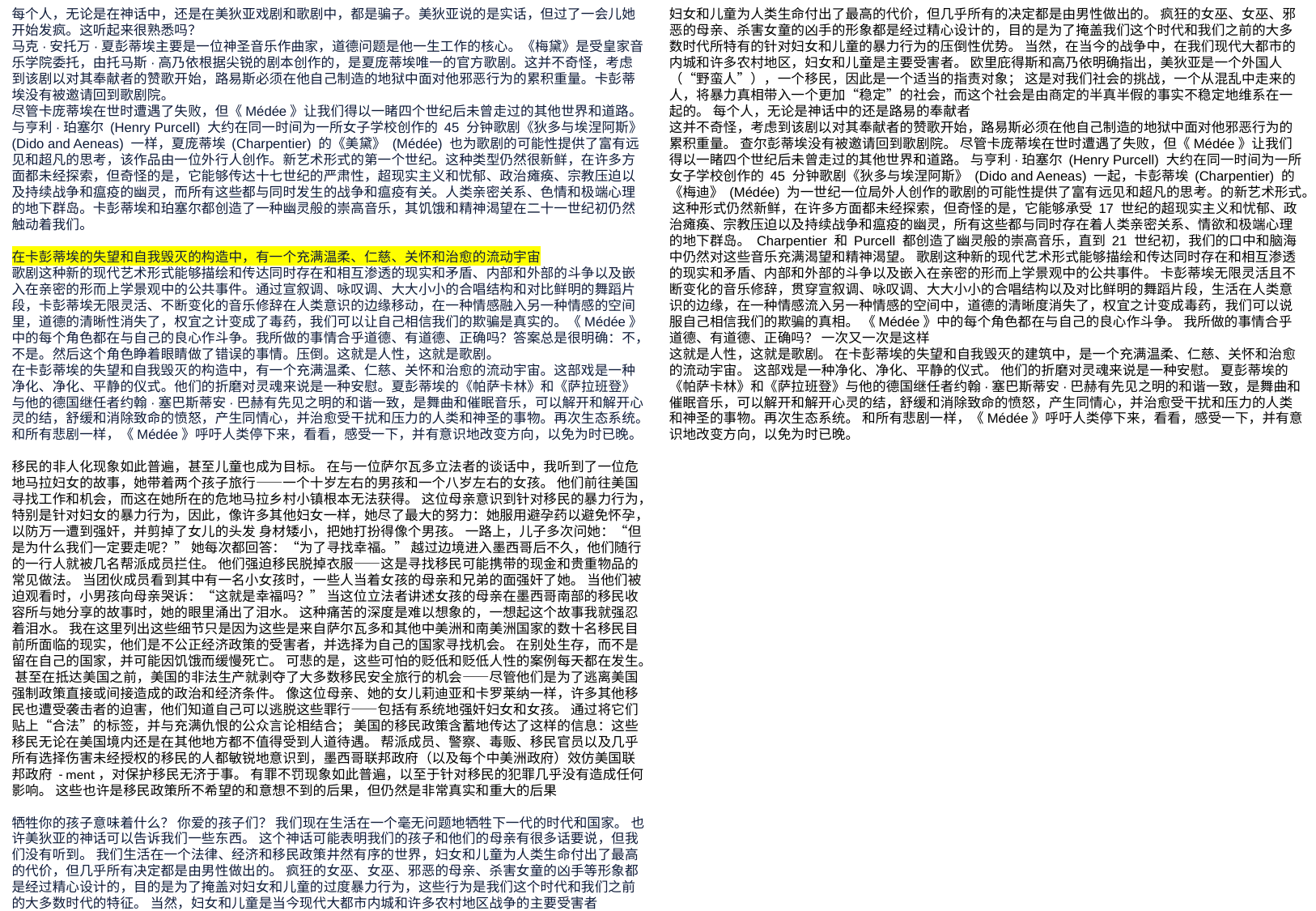

每个人，无论是在神话中，还是在美狄亚戏剧和歌剧中，都是骗子。美狄亚说的是实话，但过了一会儿她开始发疯。这听起来很熟悉吗？
马克·安托万·夏彭蒂埃主要是一位神圣音乐作曲家，道德问题是他一生工作的核心。《梅黛》是受皇家音乐学院委托，由托马斯·高乃依根据尖锐的剧本创作的，是夏庞蒂埃唯一的官方歌剧。这并不奇怪，考虑到该剧以对其奉献者的赞歌开始，路易斯必须在他自己制造的地狱中面对他邪恶行为的累积重量。卡彭蒂埃没有被邀请回到歌剧院。
尽管卡庞蒂埃在世时遭遇了失败，但《Médée》让我们得以一睹四个世纪后未曾走过的其他世界和道路。与亨利·珀塞尔 (Henry Purcell) 大约在同一时间为一所女子学校创作的 45 分钟歌剧《狄多与埃涅阿斯》 (Dido and Aeneas) 一样，夏庞蒂埃 (Charpentier) 的《美黛》 (Médée) 也为歌剧的可能性提供了富有远见和超凡的思考，该作品由一位外行人创作。新艺术形式的第一个世纪。这种类型仍然很新鲜，在许多方面都未经探索，但奇怪的是，它能够传达十七世纪的严肃性，超现实主义和忧郁、政治瘫痪、宗教压迫以及持续战争和瘟疫的幽灵，而所有这些都与同时发生的战争和瘟疫有关。人类亲密关系、色情和极端心理的地下群岛。卡彭蒂埃和珀塞尔都创造了一种幽灵般的崇高音乐，其饥饿和精神渴望在二十一世纪初仍然触动着我们。

在卡彭蒂埃的失望和自我毁灭的构造中，有一个充满温柔、仁慈、关怀和治愈的流动宇宙
歌剧这种新的现代艺术形式能够描绘和传达同时存在和相互渗透的现实和矛盾、内部和外部的斗争以及嵌入在亲密的形而上学景观中的公共事件。通过宣叙调、咏叹调、大大小小的合唱结构和对比鲜明的舞蹈片段，卡彭蒂埃无限灵活、不断变化的音乐修辞在人类意识的边缘移动，在一种情感融入另一种情感的空间里，道德的清晰性消失了，权宜之计变成了毒药，我们可以让自己相信我们的欺骗是真实的。《Médée》中的每个角色都在与自己的良心作斗争。我所做的事情合乎道德、有道德、正确吗？答案总是很明确：不，不是。然后这个角色睁着眼睛做了错误的事情。压倒。这就是人性，这就是歌剧。
在卡彭蒂埃的失望和自我毁灭的构造中，有一个充满温柔、仁慈、关怀和治愈的流动宇宙。这部戏是一种净化、净化、平静的仪式。他们的折磨对灵魂来说是一种安慰。夏彭蒂埃的《帕萨卡林》和《萨拉班登》与他的德国继任者约翰·塞巴斯蒂安·巴赫有先见之明的和谐一致，是舞曲和催眠音乐，可以解开和解开心灵的结，舒缓和消除致命的愤怒，产生同情心，并治愈受干扰和压力的人类和神圣的事物。再次生态系统。和所有悲剧一样，《Médée》呼吁人类停下来，看看，感受一下，并有意识地改变方向，以免为时已晚。
移民的非人化现象如此普遍，甚至儿童也成为目标。 在与一位萨尔瓦多立法者的谈话中，我听到了一位危地马拉妇女的故事，她带着两个孩子旅行——一个十岁左右的男孩和一个八岁左右的女孩。 他们前往美国寻找工作和机会，而这在她所在的危地马拉乡村小镇根本无法获得。 这位母亲意识到针对移民的暴力行为，特别是针对妇女的暴力行为，因此，像许多其他妇女一样，她尽了最大的努力：她服用避孕药以避免怀孕，以防万一遭到强奸，并剪掉了女儿的头发 身材矮小，把她打扮得像个男孩。 一路上，儿子多次问她：“但是为什么我们一定要走呢？” 她每次都回答：“为了寻找幸福。” 越过边境进入墨西哥后不久，他们随行的一行人就被几名帮派成员拦住。 他们强迫移民脱掉衣服——这是寻找移民可能携带的现金和贵重物品的常见做法。 当团伙成员看到其中有一名小女孩时，一些人当着女孩的母亲和兄弟的面强奸了她。 当他们被迫观看时，小男孩向母亲哭诉：“这就是幸福吗？” 当这位立法者讲述女孩的母亲在墨西哥南部的移民收容所与她分享的故事时，她的眼里涌出了泪水。 这种痛苦的深度是难以想象的，一想起这个故事我就强忍着泪水。 我在这里列出这些细节只是因为这些是来自萨尔瓦多和其他中美洲和南美洲国家的数十名移民目前所面临的现实，他们是不公正经济政策的受害者，并选择为自己的国家寻找机会。 在别处生存，而不是留在自己的国家，并可能因饥饿而缓慢死亡。 可悲的是，这些可怕的贬低和贬低人性的案例每天都在发生。 甚至在抵达美国之前，美国的非法生产就剥夺了大多数移民安全旅行的机会——尽管他们是为了逃离美国强制政策直接或间接造成的政治和经济条件。 像这位母亲、她的女儿莉迪亚和卡罗莱纳一样，许多其他移民也遭受袭击者的迫害，他们知道自己可以逃脱这些罪行——包括有系统地强奸妇女和女孩。 通过将它们贴上“合法”的标签，并与充满仇恨的公众言论相结合； 美国的移民政策含蓄地传达了这样的信息：这些移民无论在美国境内还是在其他地方都不值得受到人道待遇。 帮派成员、警察、毒贩、移民官员以及几乎所有选择伤害未经授权的移民的人都敏锐地意识到，墨西哥联邦政府（以及每个中美洲政府）效仿美国联邦政府 - ment，对保护移民无济于事。 有罪不罚现象如此普遍，以至于针对移民的犯罪几乎没有造成任何影响。 这些也许是移民政策所不希望的和意想不到的后果，但仍然是非常真实和重大的后果

牺牲你的孩子意味着什么？ 你爱的孩子们？ 我们现在生活在一个毫无问题地牺牲下一代的时代和国家。 也许美狄亚的神话可以告诉我们一些东西。 这个神话可能表明我们的孩子和他们的母亲有很多话要说，但我们没有听到。 我们生活在一个法律、经济和移民政策井然有序的世界，妇女和儿童为人类生命付出了最高的代价，但几乎所有决定都是由男性做出的。 疯狂的女巫、女巫、邪恶的母亲、杀害女童的凶手等形象都是经过精心设计的，目的是为了掩盖对妇女和儿童的过度暴力行为，这些行为是我们这个时代和我们之前的大多数时代的特征。 当然，妇女和儿童是当今现代大都市内城和许多农村地区战争的主要受害者
妇女和儿童为人类生命付出了最高的代价，但几乎所有的决定都是由男性做出的。 疯狂的女巫、女巫、邪恶的母亲、杀害女童的凶手的形象都是经过精心设计的，目的是为了掩盖我们这个时代和我们之前的大多数时代所特有的针对妇女和儿童的暴力行为的压倒性优势。 当然，在当今的战争中，在我们现代大都市的内城和许多农村地区，妇女和儿童是主要受害者。 欧里庇得斯和高乃依明确指出，美狄亚是一个外国人（“野蛮人”），一个移民，因此是一个适当的指责对象； 这是对我们社会的挑战，一个从混乱中走来的人，将暴力真相带入一个更加“稳定”的社会，而这个社会是由商定的半真半假的事实不稳定地维系在一起的。 每个人，无论是神话中的还是路易的奉献者
这并不奇怪，考虑到该剧以对其奉献者的赞歌开始，路易斯必须在他自己制造的地狱中面对他邪恶行为的累积重量。 查尔彭蒂埃没有被邀请回到歌剧院。 尽管卡庞蒂埃在世时遭遇了失败，但《Médée》让我们得以一睹四个世纪后未曾走过的其他世界和道路。 与亨利·珀塞尔 (Henry Purcell) 大约在同一时间为一所女子学校创作的 45 分钟歌剧《狄多与埃涅阿斯》 (Dido and Aeneas) 一起，卡彭蒂埃 (Charpentier) 的《梅迪》 (Médée) 为一世纪一位局外人创作的歌剧的可能性提供了富有远见和超凡的思考。的新艺术形式。 这种形式仍然新鲜，在许多方面都未经探索，但奇怪的是，它能够承受 17 世纪的超现实主义和忧郁、政治瘫痪、宗教压迫以及持续战争和瘟疫的幽灵，所有这些都与同时存在着人类亲密关系、情欲和极端心理的地下群岛。 Charpentier 和 Purcell 都创造了幽灵般的崇高音乐，直到 21 世纪初，我们的口中和脑海中仍然对这些音乐充满渴望和精神渴望。 歌剧这种新的现代艺术形式能够描绘和传达同时存在和相互渗透的现实和矛盾、内部和外部的斗争以及嵌入在亲密的形而上学景观中的公共事件。 卡彭蒂埃无限灵活且不断变化的音乐修辞，贯穿宣叙调、咏叹调、大大小小的合唱结构以及对比鲜明的舞蹈片段，生活在人类意识的边缘，在一种情感流入另一种情感的空间中，道德的清晰度消失了，权宜之计变成毒药，我们可以说服自己相信我们的欺骗的真相。 《Médée》中的每个角色都在与自己的良心作斗争。 我所做的事情合乎道德、有道德、正确吗？ 一次又一次是这样
这就是人性，这就是歌剧。 在卡彭蒂埃的失望和自我毁灭的建筑中，是一个充满温柔、仁慈、关怀和治愈的流动宇宙。 这部戏是一种净化、净化、平静的仪式。 他们的折磨对灵魂来说是一种安慰。 夏彭蒂埃的《帕萨卡林》和《萨拉班登》与他的德国继任者约翰·塞巴斯蒂安·巴赫有先见之明的和谐一致，是舞曲和催眠音乐，可以解开和解开心灵的结，舒缓和消除致命的愤怒，产生同情心，并治愈受干扰和压力的人类和神圣的事物。再次生态系统。 和所有悲剧一样，《Médée》呼吁人类停下来，看看，感受一下，并有意识地改变方向，以免为时已晚。